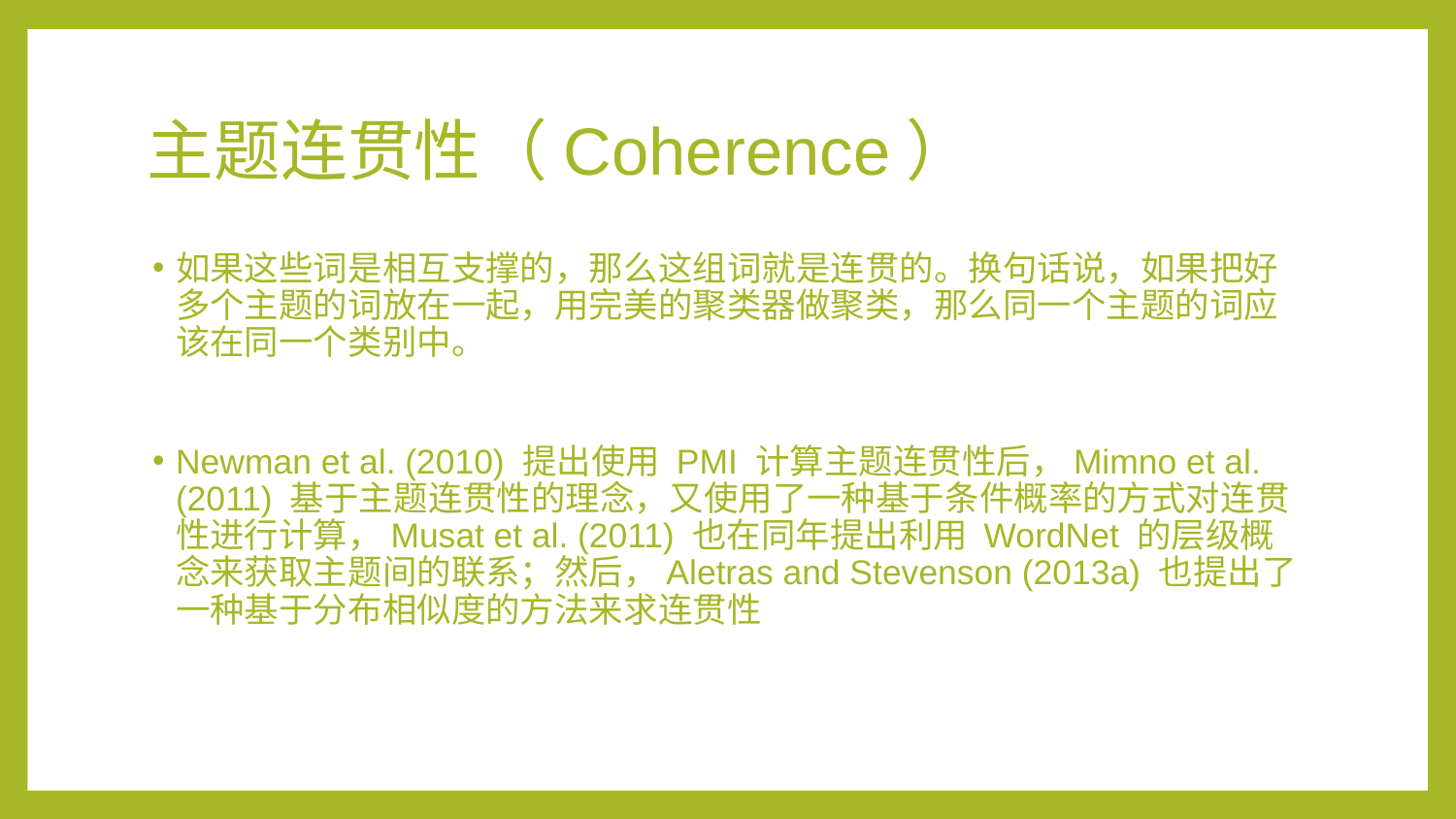

# 主题连贯性（Coherence）
如果这些词是相互支撑的，那么这组词就是连贯的。换句话说，如果把好多个主题的词放在一起，用完美的聚类器做聚类，那么同一个主题的词应该在同一个类别中。

Newman et al. (2010) 提出使用 PMI 计算主题连贯性后，Mimno et al. (2011) 基于主题连贯性的理念，又使用了一种基于条件概率的方式对连贯性进行计算，Musat et al. (2011) 也在同年提出利用 WordNet 的层级概念来获取主题间的联系；然后，Aletras and Stevenson (2013a) 也提出了一种基于分布相似度的方法来求连贯性